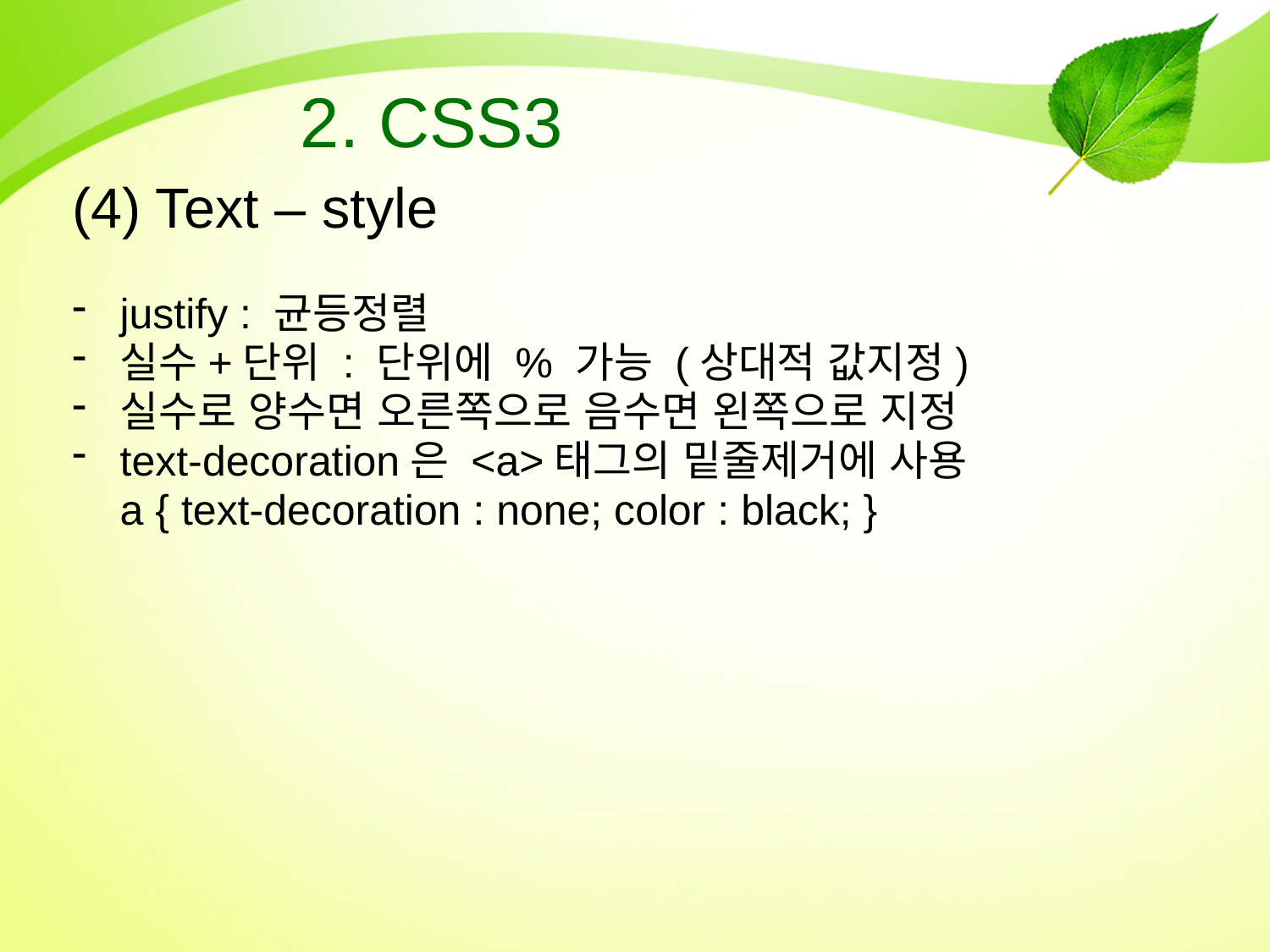

# 2. CSS3
(4) Text – style

justify : 균등정렬
실수+단위 : 단위에 % 가능 (상대적 값지정)
실수로 양수면 오른쪽으로 음수면 왼쪽으로 지정
text-decoration은 <a>태그의 밑줄제거에 사용
	a { text-decoration : none; color : black; }